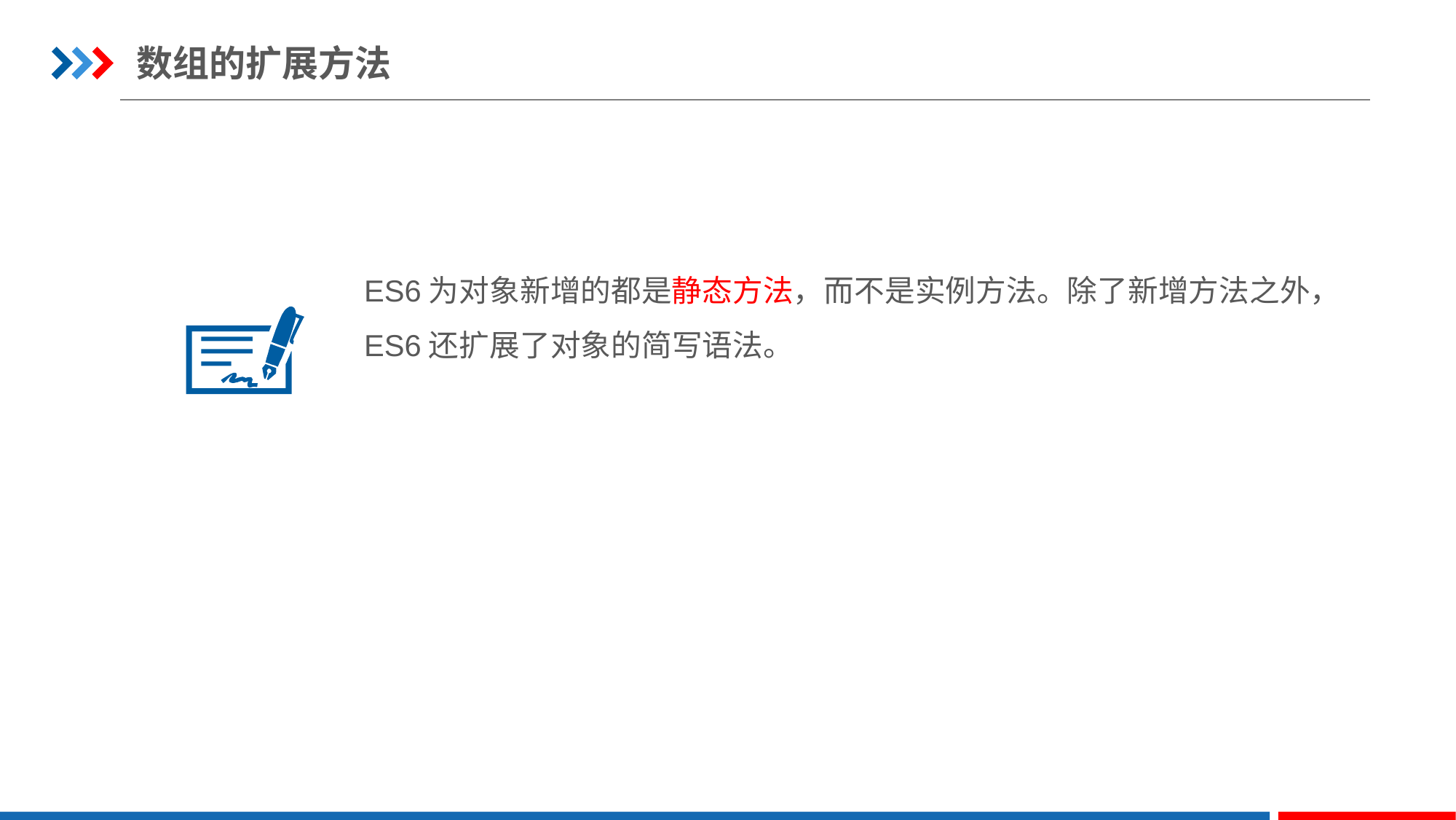

数组的扩展方法
ES6为对象新增的都是静态方法，而不是实例方法。除了新增方法之外，ES6还扩展了对象的简写语法。